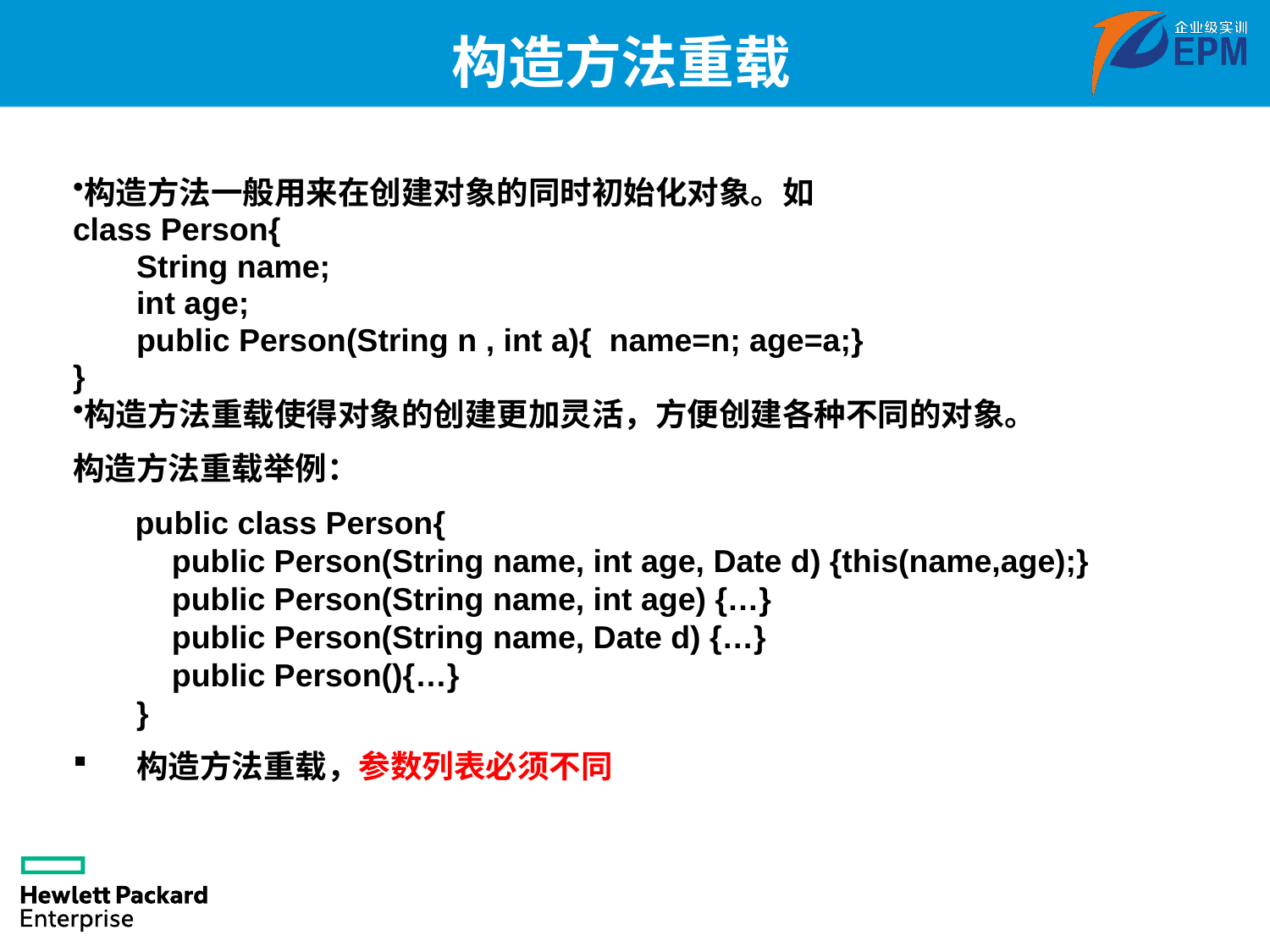

# 构造方法重载
构造方法一般用来在创建对象的同时初始化对象。如
class Person{
	String name;
	int age;
	public Person(String n , int a){  name=n; age=a;}
}
构造方法重载使得对象的创建更加灵活，方便创建各种不同的对象。
构造方法重载举例：
       public class Person{
    public Person(String name, int age, Date d) {this(name,age);}
    public Person(String name, int age) {…}
    public Person(String name, Date d) {…}
    public Person(){…}
}
构造方法重载，参数列表必须不同